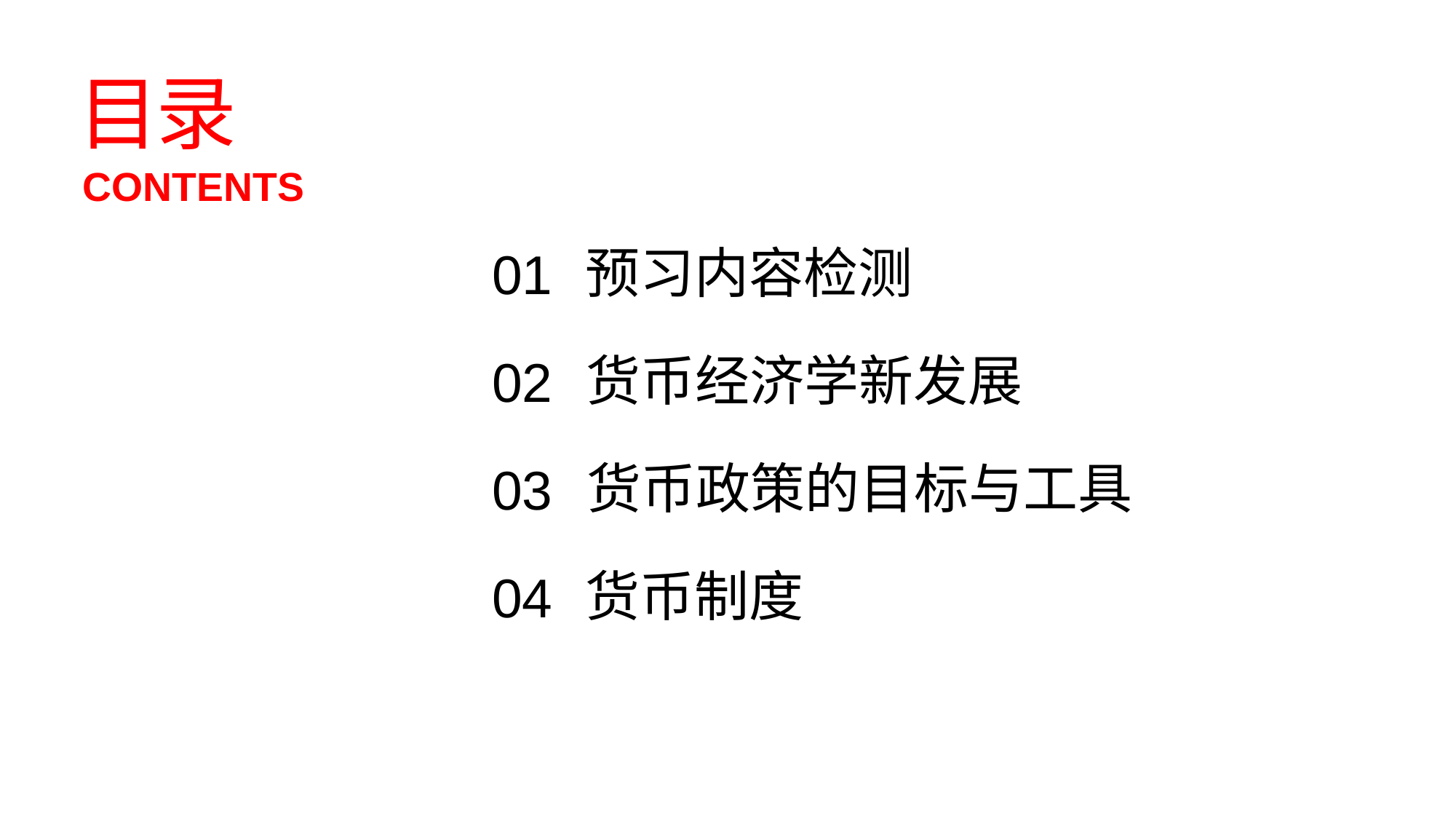

目录
CONTENTS
预习内容检测
01
货币经济学新发展
02
货币政策的目标与工具
03
货币制度
04